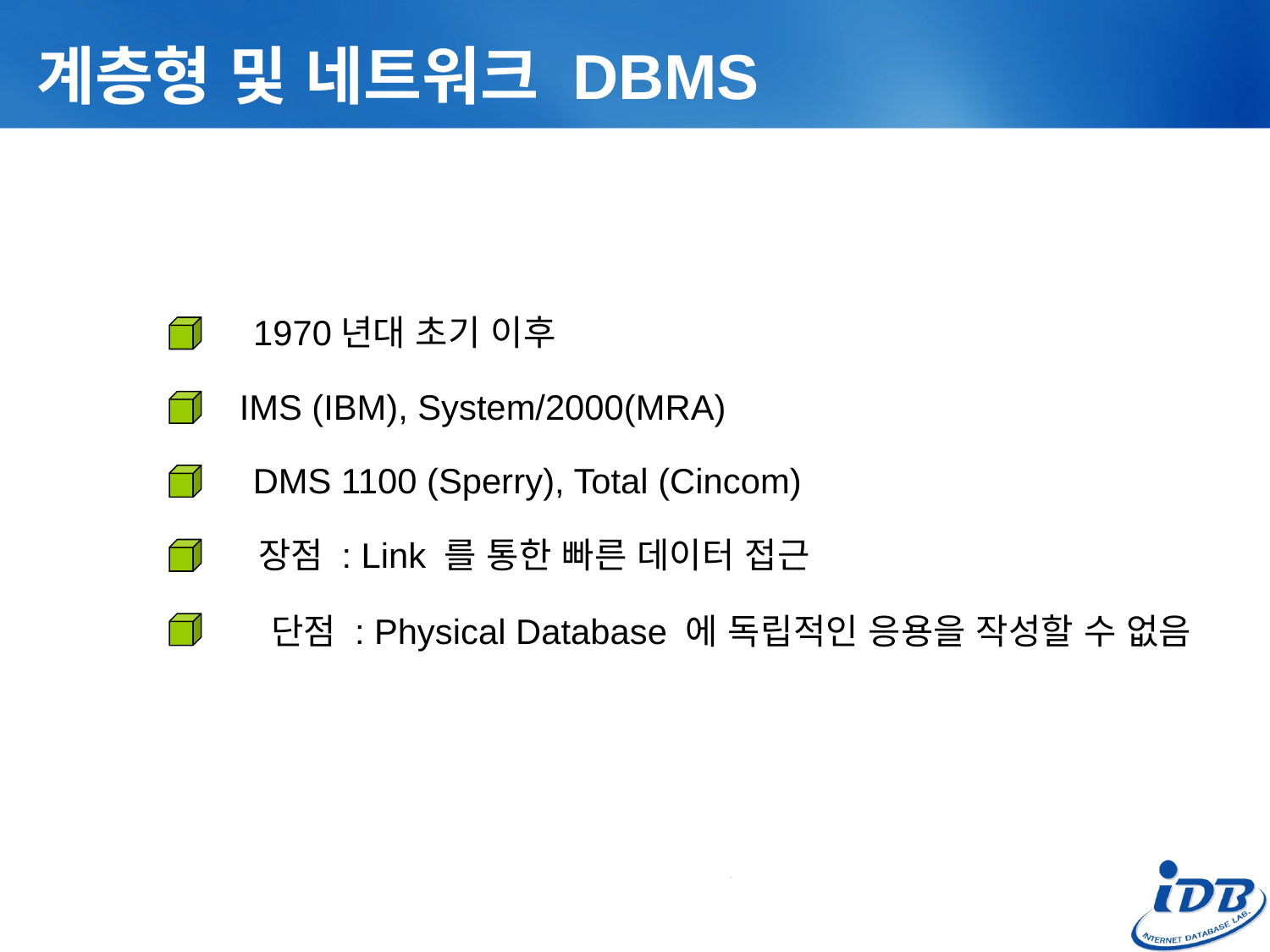

# 계층형 및 네트워크 DBMS
1970년대 초기 이후

IMS (IBM), System/2000(MRA)

DMS 1100 (Sperry), Total (Cincom)

장점 : Link 를 통한 빠른 데이터 접근

단점 : Physical Database 에 독립적인 응용을 작성할 수 없음